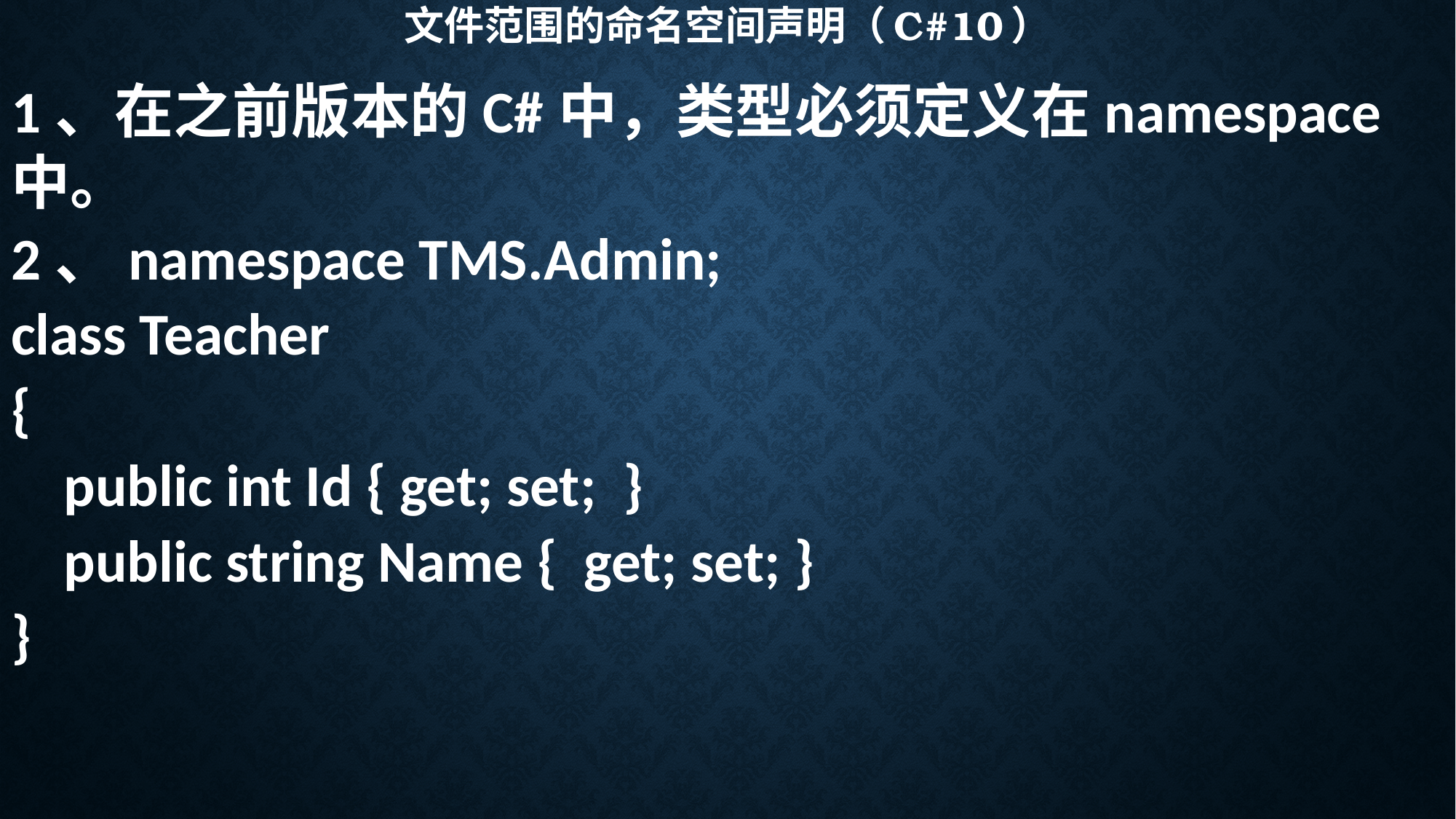

# 文件范围的命名空间声明（C#10）
1、在之前版本的C#中，类型必须定义在namespace中。
2、namespace TMS.Admin;
class Teacher
{
    public int Id { get; set;  }
    public string Name {  get; set; }
}